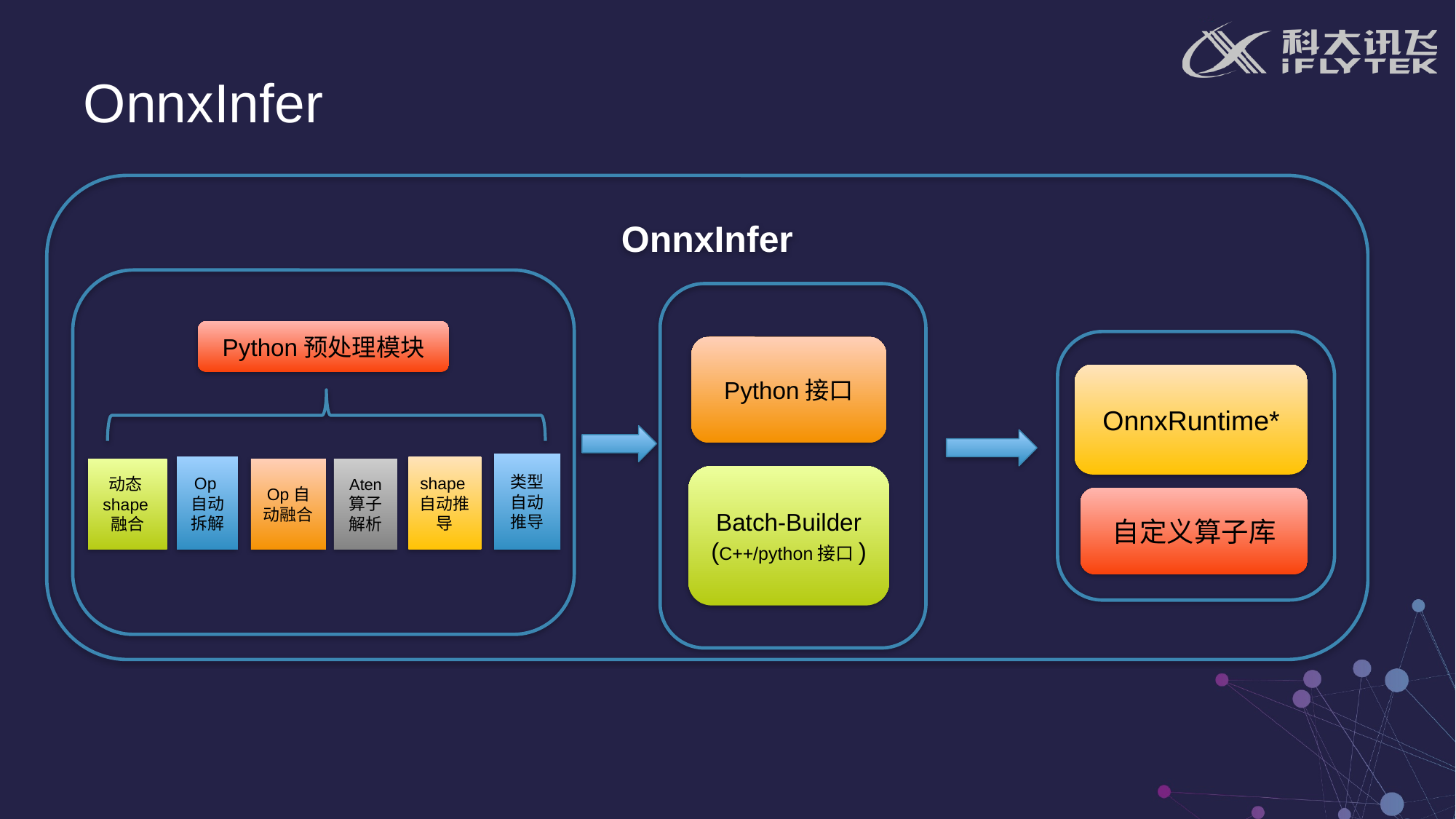

# OnnxInfer
OnnxInfer

Python预处理模块

Python接口
OnnxRuntime*

类型自动推导
Op自动
拆解
shape自动推导
动态shape融合
Op自动融合
Aten
算子解析
Batch-Builder
(C++/python接口)
自定义算子库